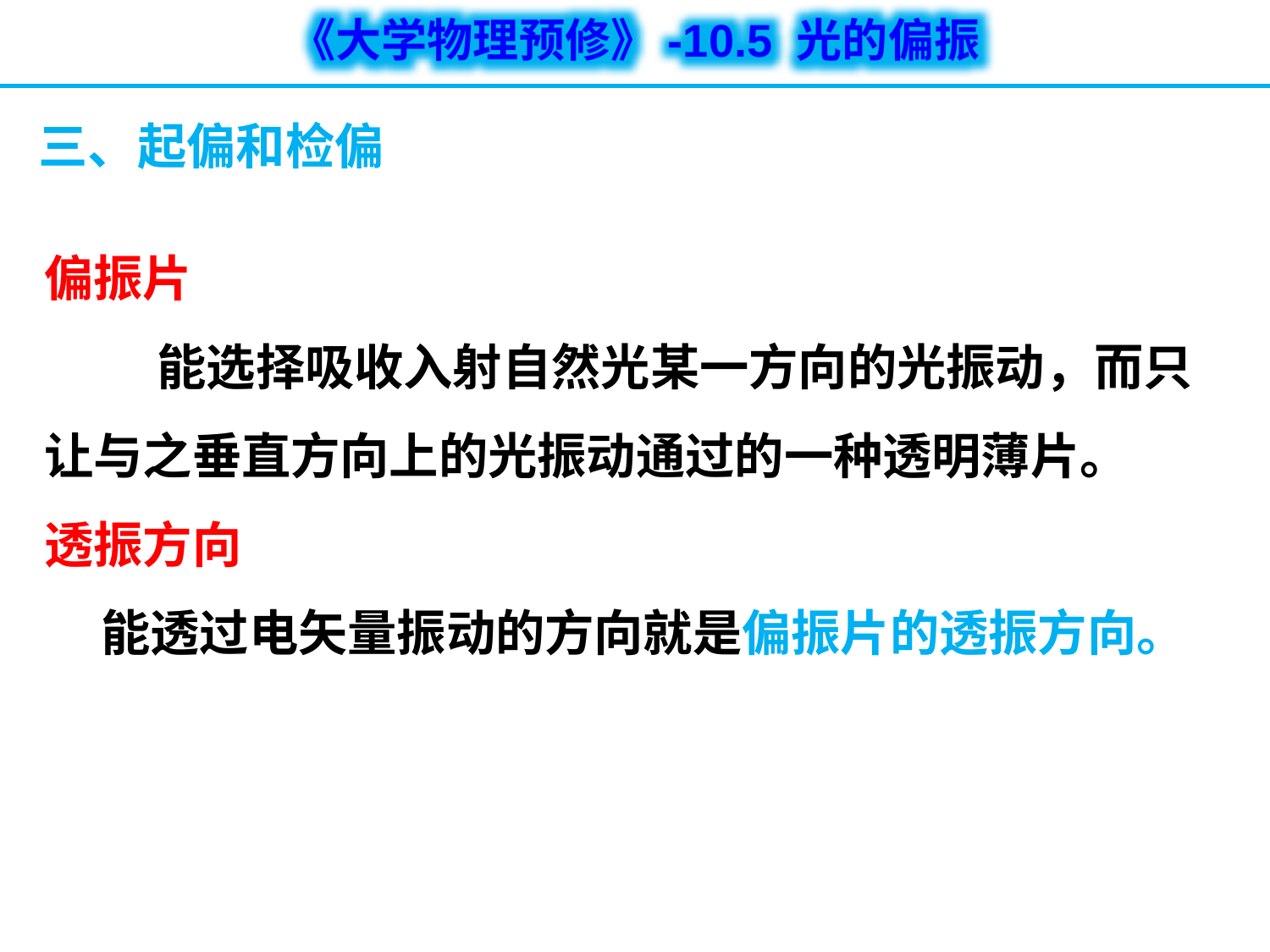

三、起偏和检偏
偏振片
         能选择吸收入射自然光某一方向的光振动，而只让与之垂直方向上的光振动通过的一种透明薄片。
透振方向
    能透过电矢量振动的方向就是偏振片的透振方向。